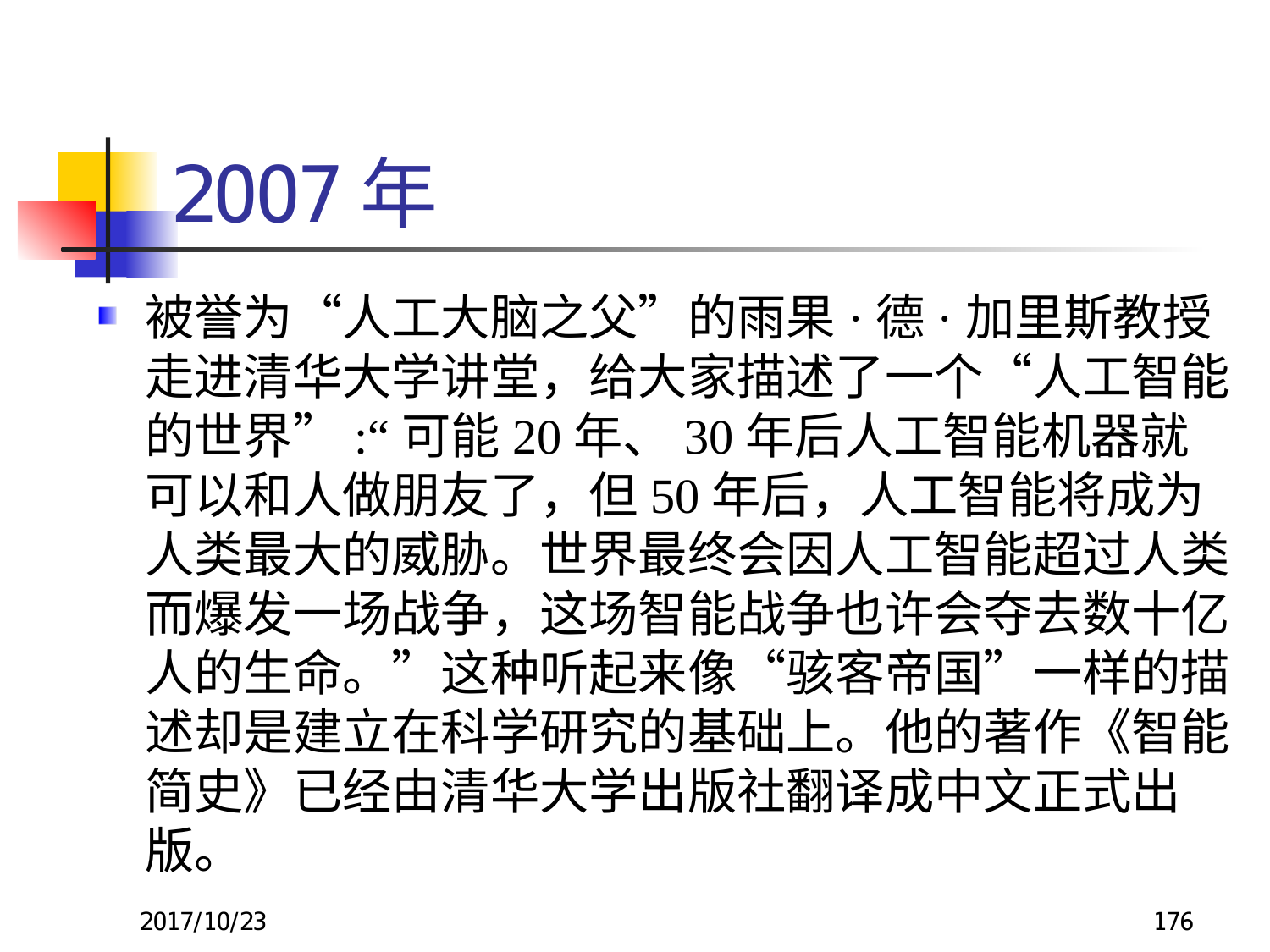

# 2007年
被誉为“人工大脑之父”的雨果·德·加里斯教授走进清华大学讲堂，给大家描述了一个“人工智能的世界”:“可能20年、30年后人工智能机器就可以和人做朋友了，但50年后，人工智能将成为人类最大的威胁。世界最终会因人工智能超过人类而爆发一场战争，这场智能战争也许会夺去数十亿人的生命。”这种听起来像“骇客帝国”一样的描述却是建立在科学研究的基础上。他的著作《智能简史》已经由清华大学出版社翻译成中文正式出版。
2017/10/23
176